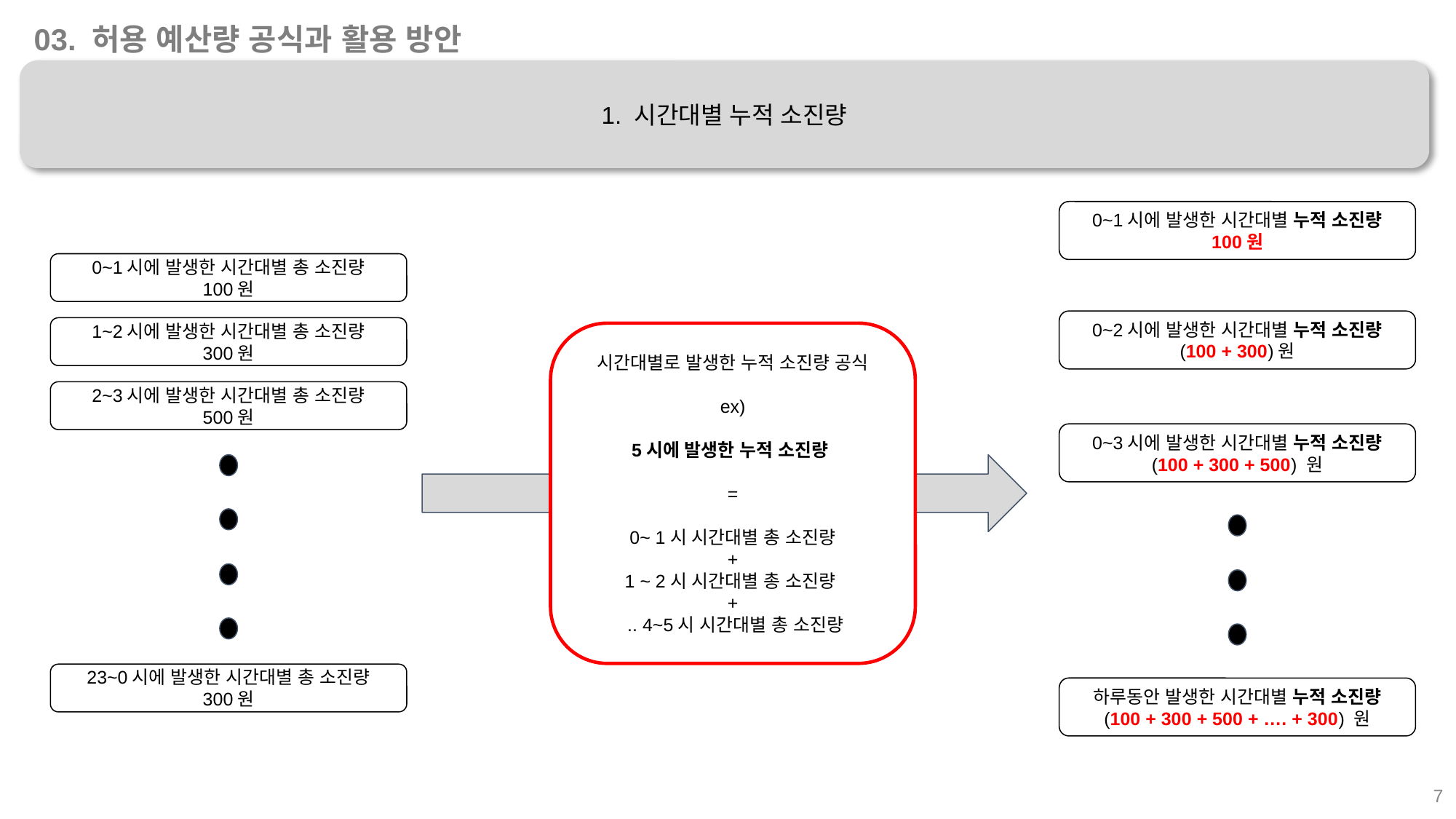

03. 허용 예산량 공식과 활용 방안
1. 시간대별 누적 소진량
0~1시에 발생한 시간대별 누적 소진량
100원
0~1시에 발생한 시간대별 총 소진량
100원
0~2시에 발생한 시간대별 누적 소진량
(100 + 300)원
1~2시에 발생한 시간대별 총 소진량
300원
시간대별로 발생한 누적 소진량 공식

ex)

5시에 발생한 누적 소진량

=

0~ 1시 시간대별 총 소진량
 +
1 ~ 2시 시간대별 총 소진량
+
 .. 4~5시 시간대별 총 소진량
2~3시에 발생한 시간대별 총 소진량
500원
0~3시에 발생한 시간대별 누적 소진량
(100 + 300 + 500) 원

23~0시에 발생한 시간대별 총 소진량
300원
하루동안 발생한 시간대별 누적 소진량
(100 + 300 + 500 + …. + 300) 원
7